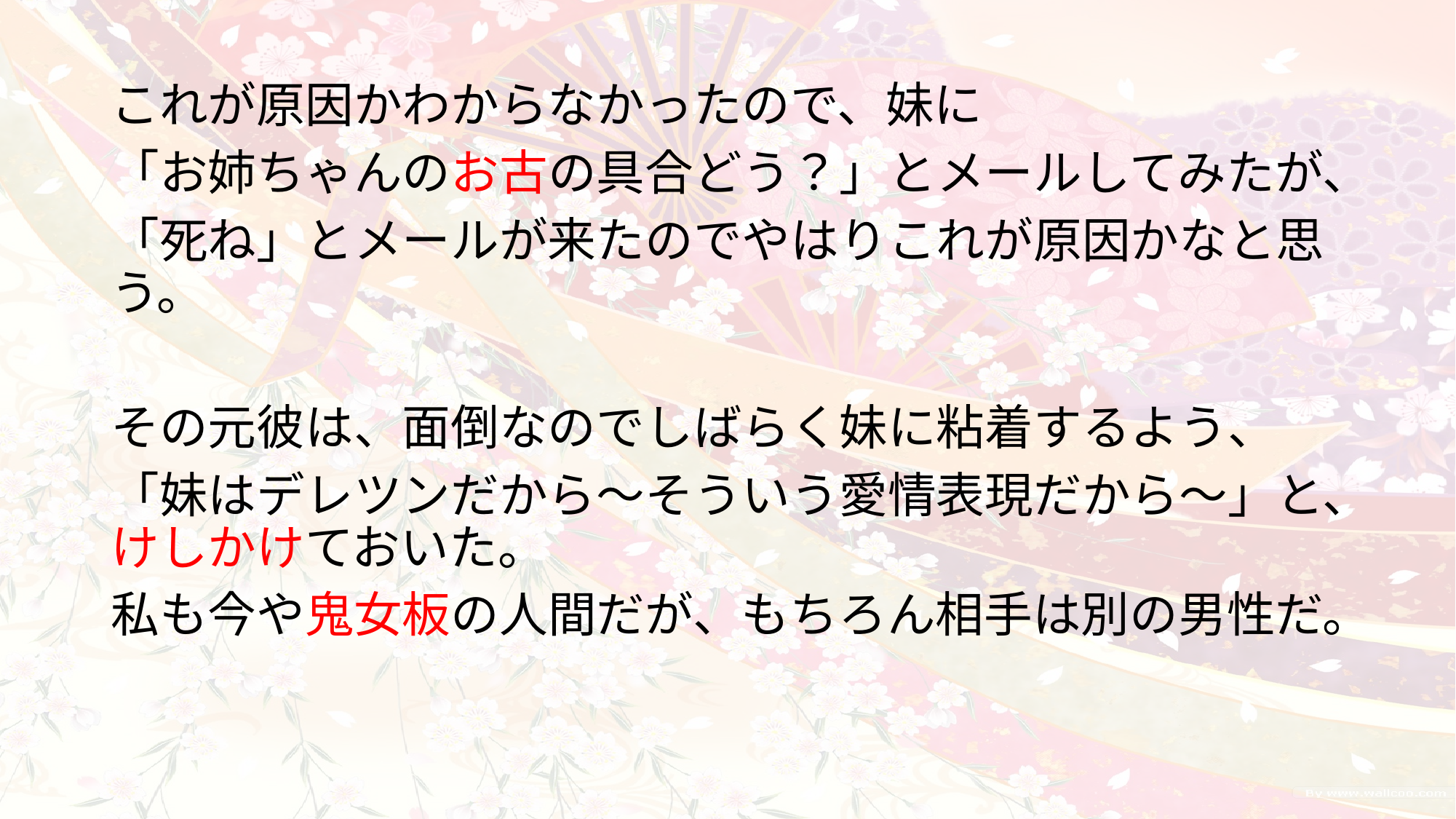

これが原因かわからなかったので、妹に
「お姉ちゃんのお古の具合どう？」とメールしてみたが、
「死ね」とメールが来たのでやはりこれが原因かなと思う。

その元彼は、面倒なのでしばらく妹に粘着するよう、
「妹はデレツンだから～そういう愛情表現だから～」と、けしかけておいた。
私も今や鬼女板の人間だが、もちろん相手は別の男性だ。